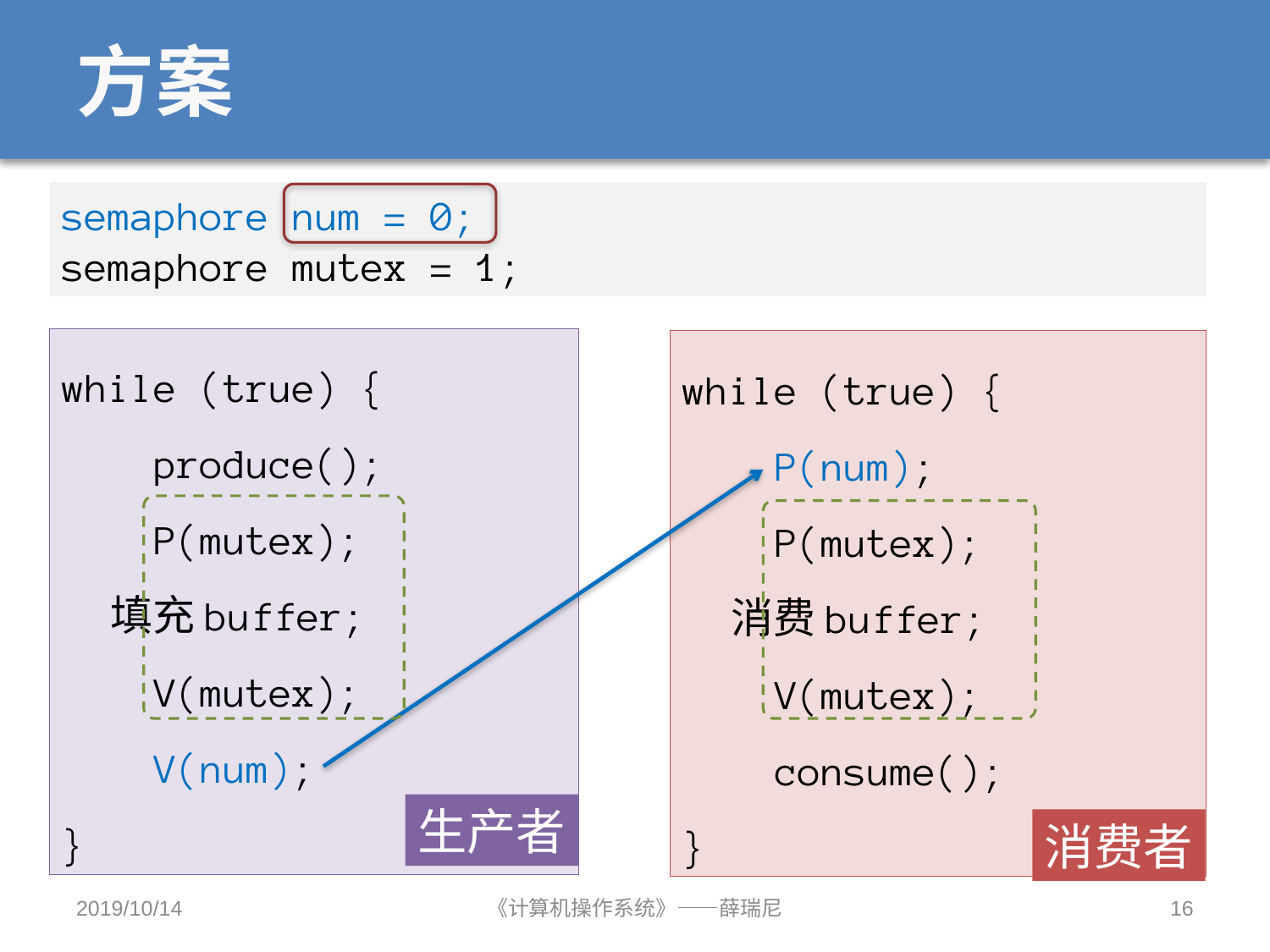

# 方案
semaphore num = 0;
semaphore mutex = 1;

while (true) {
    produce();
    P(mutex);
    填充buffer;
    V(mutex);
    V(num);
}
while (true) {
    P(num);
    P(mutex);
    消费buffer;
    V(mutex);
    consume();
}

生产者
消费者
2019/10/14
《计算机操作系统》——薛瑞尼
16